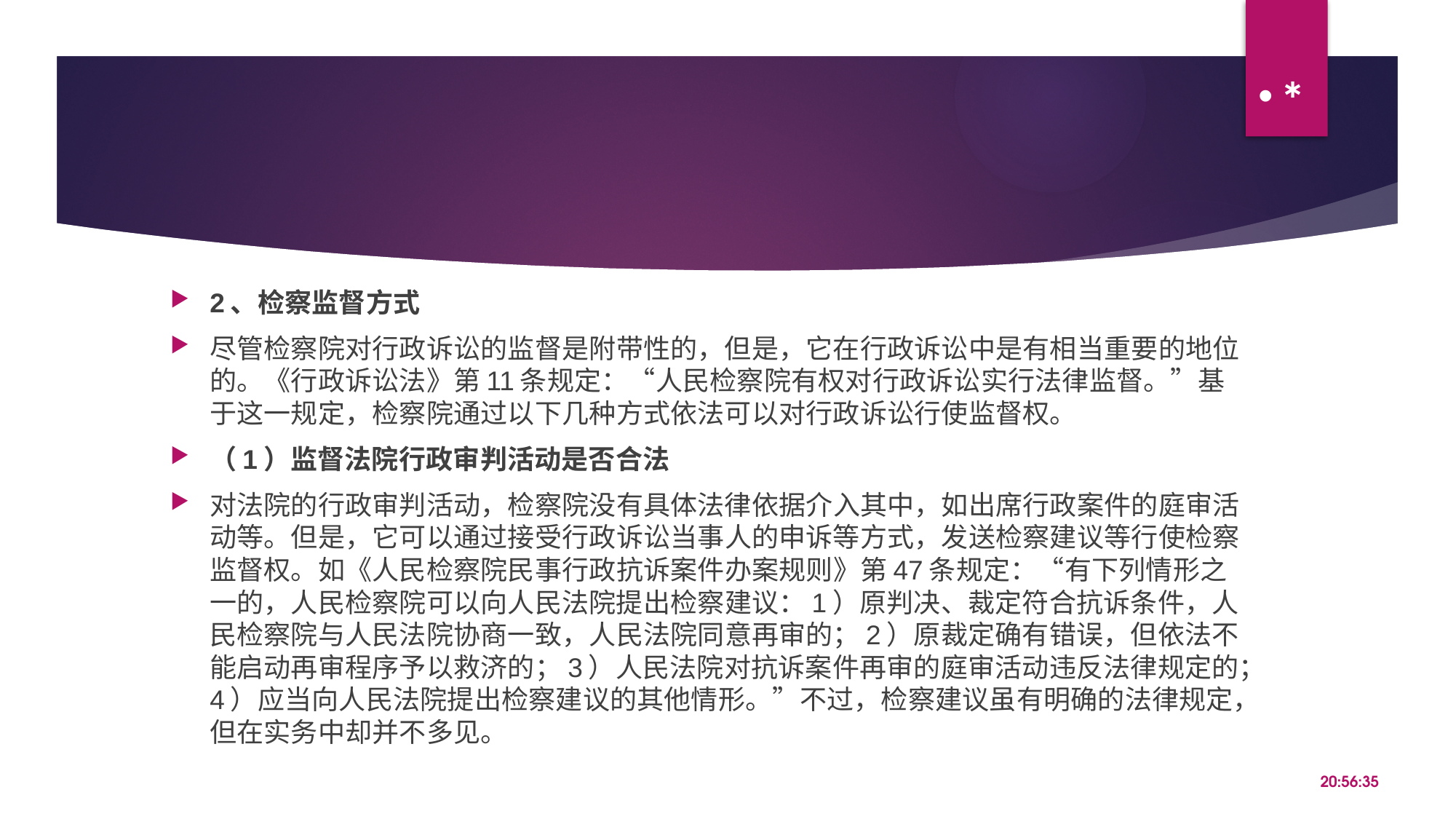

*
#
2、检察监督方式
尽管检察院对行政诉讼的监督是附带性的，但是，它在行政诉讼中是有相当重要的地位的。《行政诉讼法》第11条规定：“人民检察院有权对行政诉讼实行法律监督。”基于这一规定，检察院通过以下几种方式依法可以对行政诉讼行使监督权。
（1）监督法院行政审判活动是否合法
对法院的行政审判活动，检察院没有具体法律依据介入其中，如出席行政案件的庭审活动等。但是，它可以通过接受行政诉讼当事人的申诉等方式，发送检察建议等行使检察监督权。如《人民检察院民事行政抗诉案件办案规则》第47条规定：“有下列情形之一的，人民检察院可以向人民法院提出检察建议：1）原判决、裁定符合抗诉条件，人民检察院与人民法院协商一致，人民法院同意再审的；2）原裁定确有错误，但依法不能启动再审程序予以救济的；3）人民法院对抗诉案件再审的庭审活动违反法律规定的；4）应当向人民法院提出检察建议的其他情形。”不过，检察建议虽有明确的法律规定，但在实务中却并不多见。
20:56:35